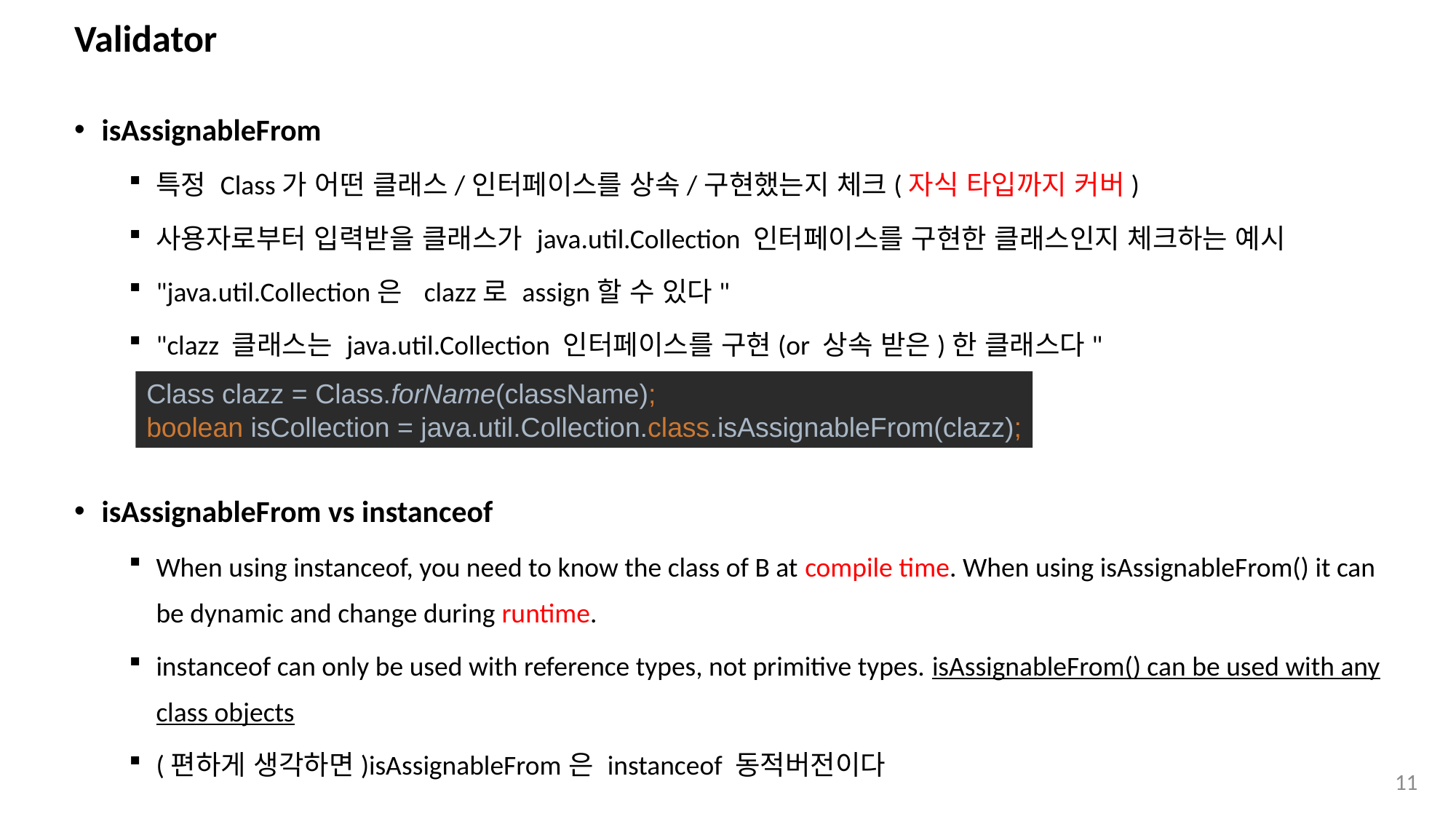

# Validator
isAssignableFrom
특정 Class가 어떤 클래스/인터페이스를 상속/구현했는지 체크(자식 타입까지 커버)
사용자로부터 입력받을 클래스가 java.util.Collection 인터페이스를 구현한 클래스인지 체크하는 예시
"java.util.Collection은  clazz로 assign할 수 있다"
"clazz 클래스는 java.util.Collection 인터페이스를 구현(or 상속 받은)한 클래스다"

isAssignableFrom vs instanceof
When using instanceof, you need to know the class of B at compile time. When using isAssignableFrom() it can be dynamic and change during runtime.
instanceof can only be used with reference types, not primitive types. isAssignableFrom() can be used with any class objects
(편하게 생각하면)isAssignableFrom은 instanceof 동적버전이다

Class clazz = Class.forName(className);
boolean isCollection = java.util.Collection.class.isAssignableFrom(clazz);
11